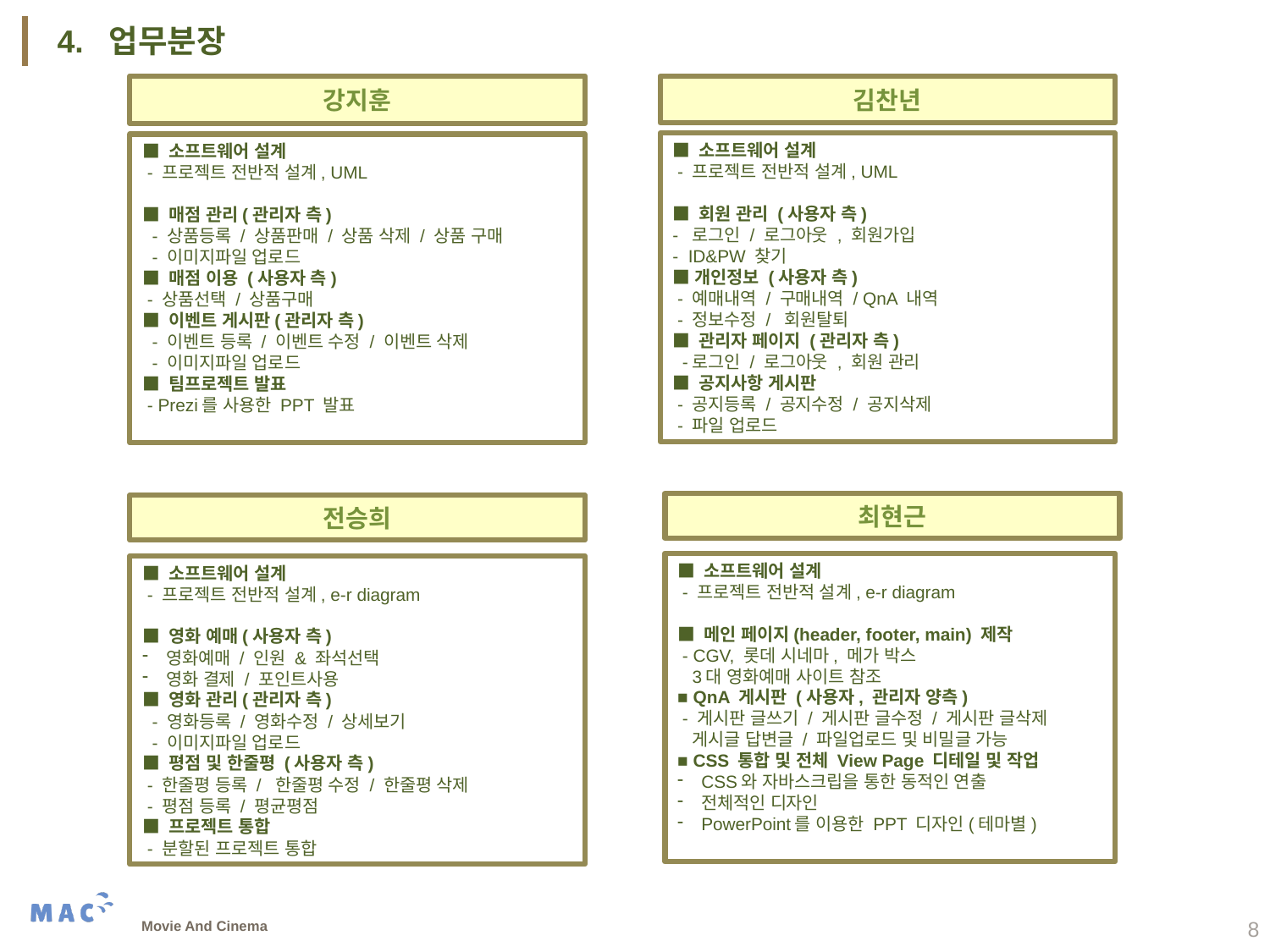

4.  업무분장
강지훈
김찬년
■ 소프트웨어 설계
 - 프로젝트 전반적 설계, UML

■ 회원 관리 (사용자 측)
-  로그인 / 로그아웃 , 회원가입
-  ID&PW 찾기
■ 개인정보 (사용자 측)
 - 예매내역 / 구매내역 / QnA 내역
 - 정보수정 /  회원탈퇴
■ 관리자 페이지 (관리자 측)
  -로그인 / 로그아웃 , 회원 관리
■ 공지사항 게시판
 - 공지등록 / 공지수정 / 공지삭제
 - 파일 업로드
■ 소프트웨어 설계
 - 프로젝트 전반적 설계, UML

■ 매점 관리(관리자 측)
  - 상품등록 / 상품판매 / 상품 삭제 / 상품 구매
  - 이미지파일 업로드
■ 매점 이용 (사용자 측)
 - 상품선택 / 상품구매
■ 이벤트 게시판(관리자 측)
  - 이벤트 등록 / 이벤트 수정 / 이벤트 삭제
  - 이미지파일 업로드
■ 팀프로젝트 발표
 - Prezi를 사용한 PPT 발표

최현근
전승희
■ 소프트웨어 설계
 - 프로젝트 전반적 설계, e-r diagram

■ 메인 페이지(header, footer, main) 제작
 - CGV, 롯데 시네마, 메가 박스
   3대 영화예매 사이트 참조
■ QnA 게시판 (사용자, 관리자 양측)
 - 게시판 글쓰기 / 게시판 글수정 / 게시판 글삭제
   게시글 답변글 / 파일업로드 및 비밀글 가능
■ CSS 통합 및 전체 View Page 디테일 및 작업
CSS와 자바스크립을 통한 동적인 연출
전체적인 디자인
PowerPoint를 이용한 PPT 디자인(테마별)

■ 소프트웨어 설계
 - 프로젝트 전반적 설계, e-r diagram

■ 영화 예매(사용자 측)
영화예매 / 인원 & 좌석선택
영화 결제 / 포인트사용
■ 영화 관리(관리자 측)
  - 영화등록 / 영화수정 / 상세보기
  - 이미지파일 업로드
■ 평점 및 한줄평 (사용자 측)
 - 한줄평 등록 /  한줄평 수정 / 한줄평 삭제
 - 평점 등록 / 평균평점
■ 프로젝트 통합
 - 분할된 프로젝트 통합
8